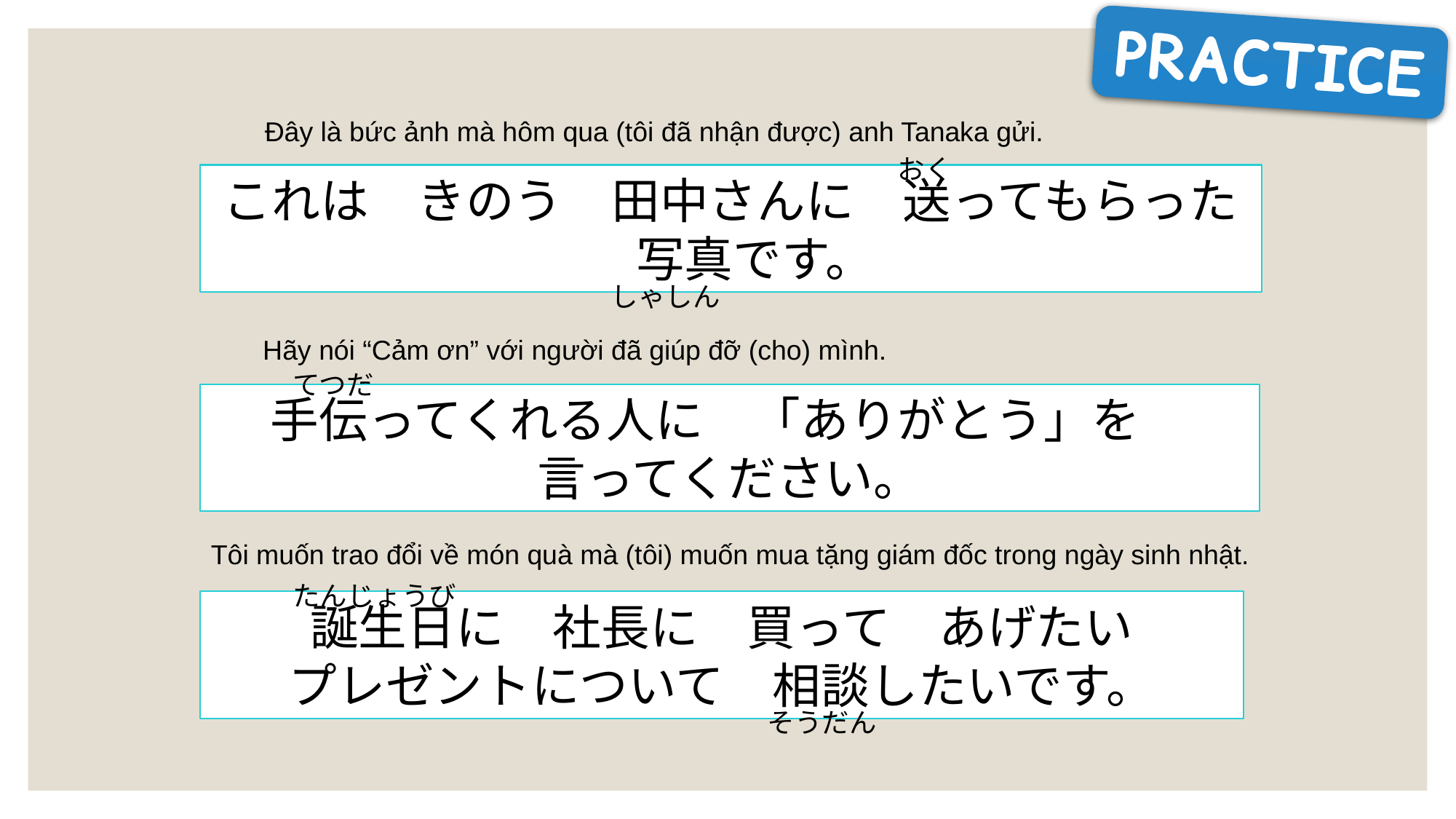

PRACTICE
Đây là bức ảnh mà hôm qua (tôi đã nhận được) anh Tanaka gửi.
おく
これは　きのう　田中さんに　送ってもらった　写真です。
しゃしん
Hãy nói “Cảm ơn” với người đã giúp đỡ (cho) mình.
てつだ
手伝ってくれる人に　「ありがとう」を
言ってください。
Tôi muốn trao đổi về món quà mà (tôi) muốn mua tặng giám đốc trong ngày sinh nhật.
たんじょうび
誕生日に　社長に　買って　あげたい
プレゼントについて　相談したいです。
そうだん